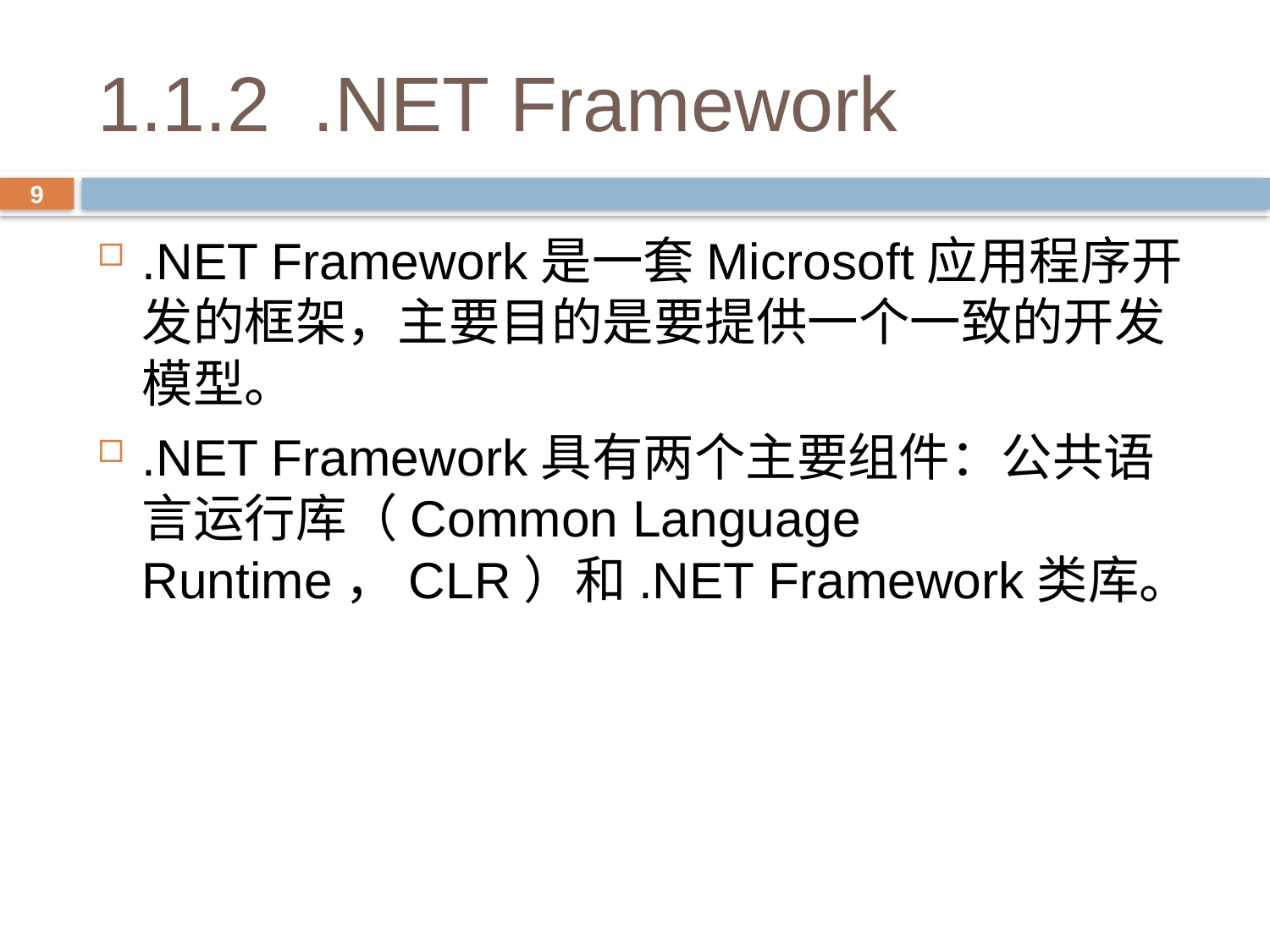

# 1.1.2  .NET Framework
9
.NET Framework是一套Microsoft应用程序开发的框架，主要目的是要提供一个一致的开发模型。
.NET Framework具有两个主要组件：公共语言运行库（Common Language Runtime，CLR）和.NET Framework类库。